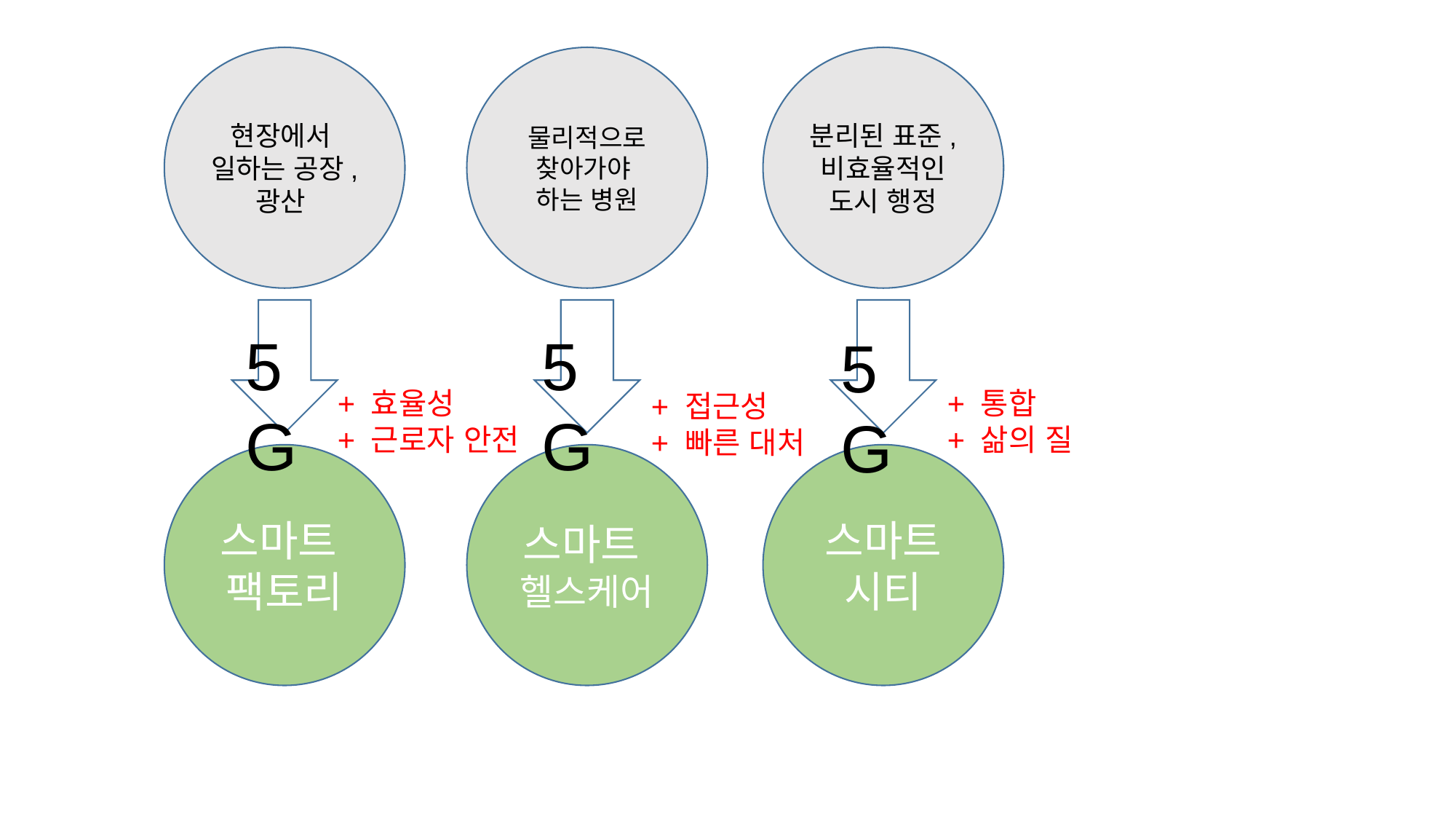

현장에서
일하는 공장, 광산
물리적으로 찾아가야
하는 병원

분리된 표준, 비효율적인 도시 행정

5G
5G
5G
+ 효율성
+ 근로자 안전
+ 통합
+ 삶의 질
+ 접근성
+ 빠른 대처

스마트
팩토리
스마트
헬스케어
스마트 시티